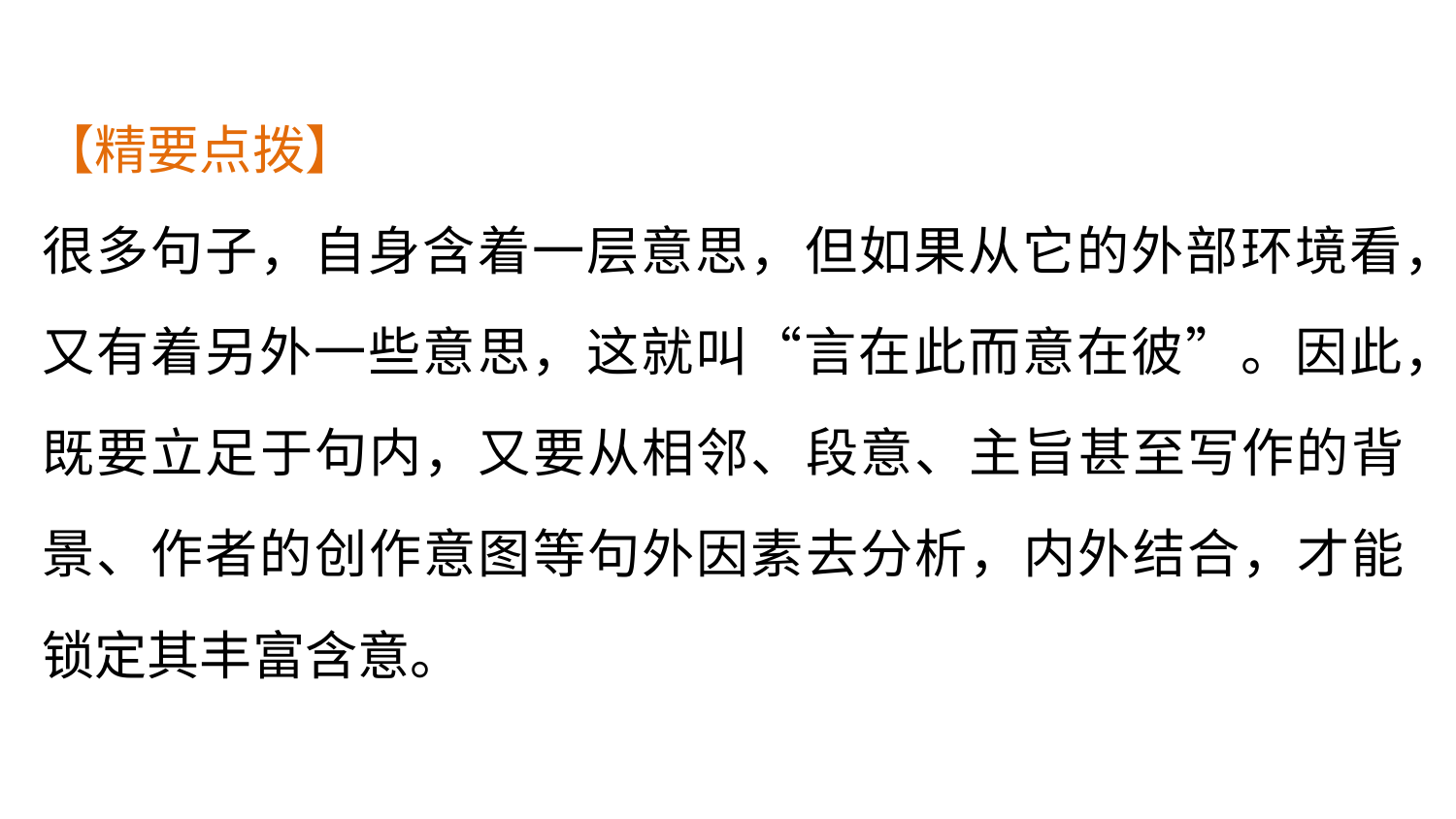

【精要点拨】
很多句子，自身含着一层意思，但如果从它的外部环境看，又有着另外一些意思，这就叫“言在此而意在彼”。因此，既要立足于句内，又要从相邻、段意、主旨甚至写作的背景、作者的创作意图等句外因素去分析，内外结合，才能锁定其丰富含意。